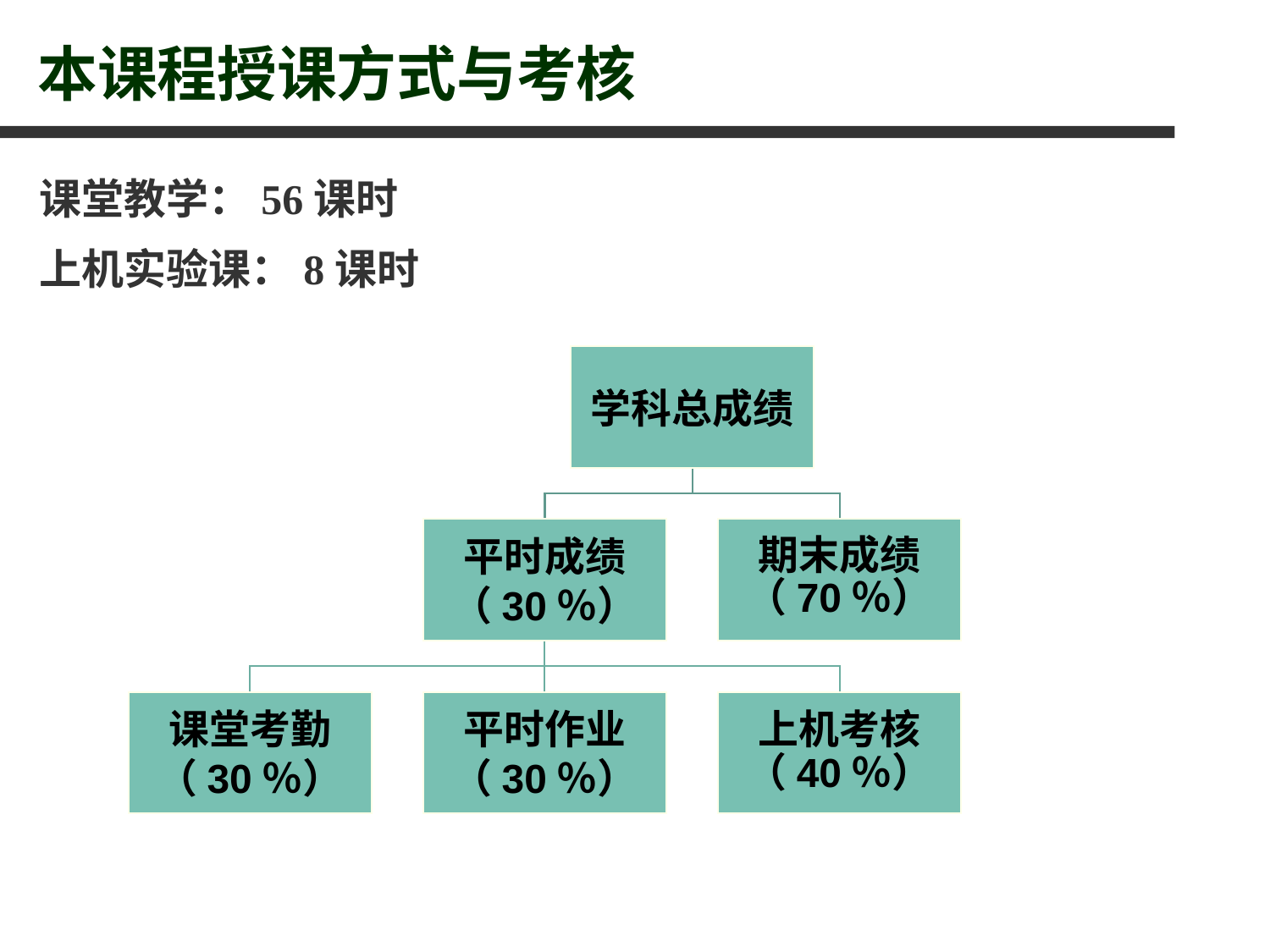

# 本课程授课方式与考核
课堂教学：56课时
上机实验课：8课时
学科总成绩
平时成绩
（30％）
课堂考勤
（30％）
平时作业
（30％）
上机考核（40％）
期末成绩
（70％）